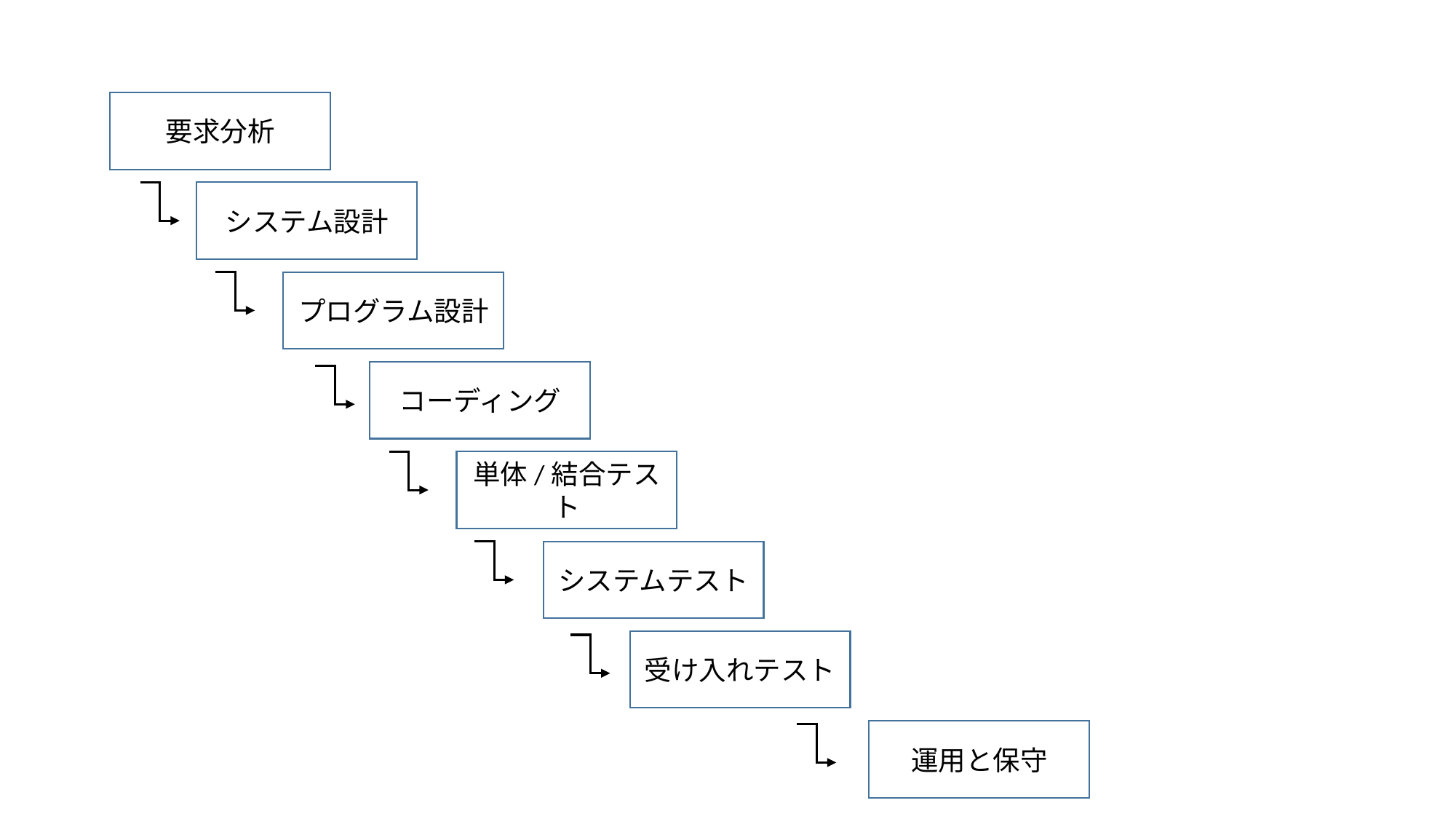

要求分析
システム設計
プログラム設計
コーディング
単体/結合テスト
システムテスト
受け入れテスト
運用と保守